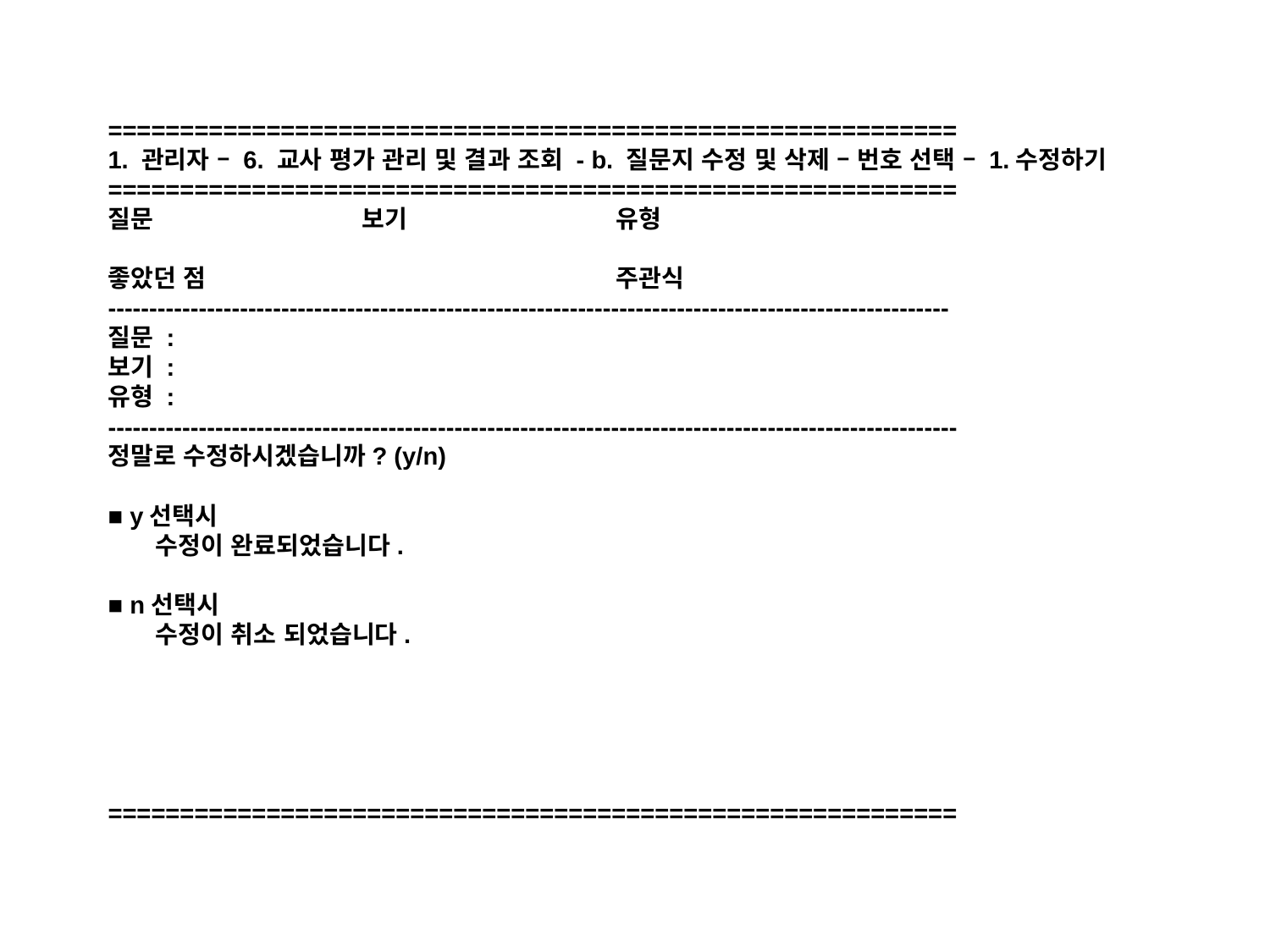

===========================================================
1. 관리자 – 6. 교사 평가 관리 및 결과 조회 - b. 질문지 수정 및 삭제 – 번호 선택 – 1.수정하기
===========================================================
질문		보기		유형

좋았던 점		   		주관식
------------------------------------------------------------------------------------------------------
질문 :
보기 :
유형 :
-------------------------------------------------------------------------------------------------------
정말로 수정하시겠습니까? (y/n)

■ y선택시
수정이 완료되었습니다.
■ n선택시
수정이 취소 되었습니다.

===========================================================